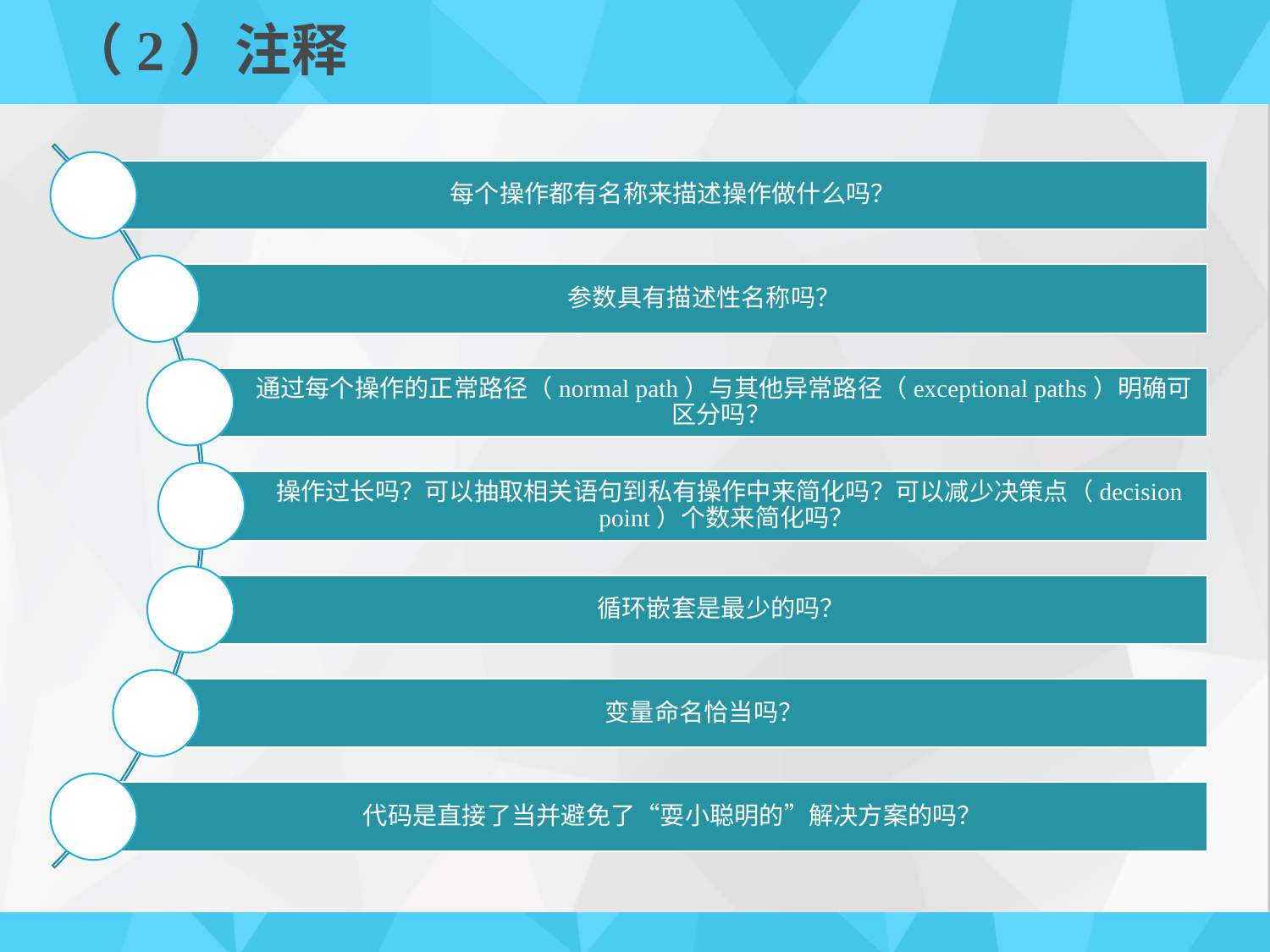

# （2）注释
每个操作都有名称来描述操作做什么吗？
参数具有描述性名称吗？
通过每个操作的正常路径（normal path）与其他异常路径（exceptional paths）明确可区分吗？
操作过长吗？可以抽取相关语句到私有操作中来简化吗？可以减少决策点（decision point）个数来简化吗？
循环嵌套是最少的吗？
变量命名恰当吗？
代码是直接了当并避免了“耍小聪明的”解决方案的吗？